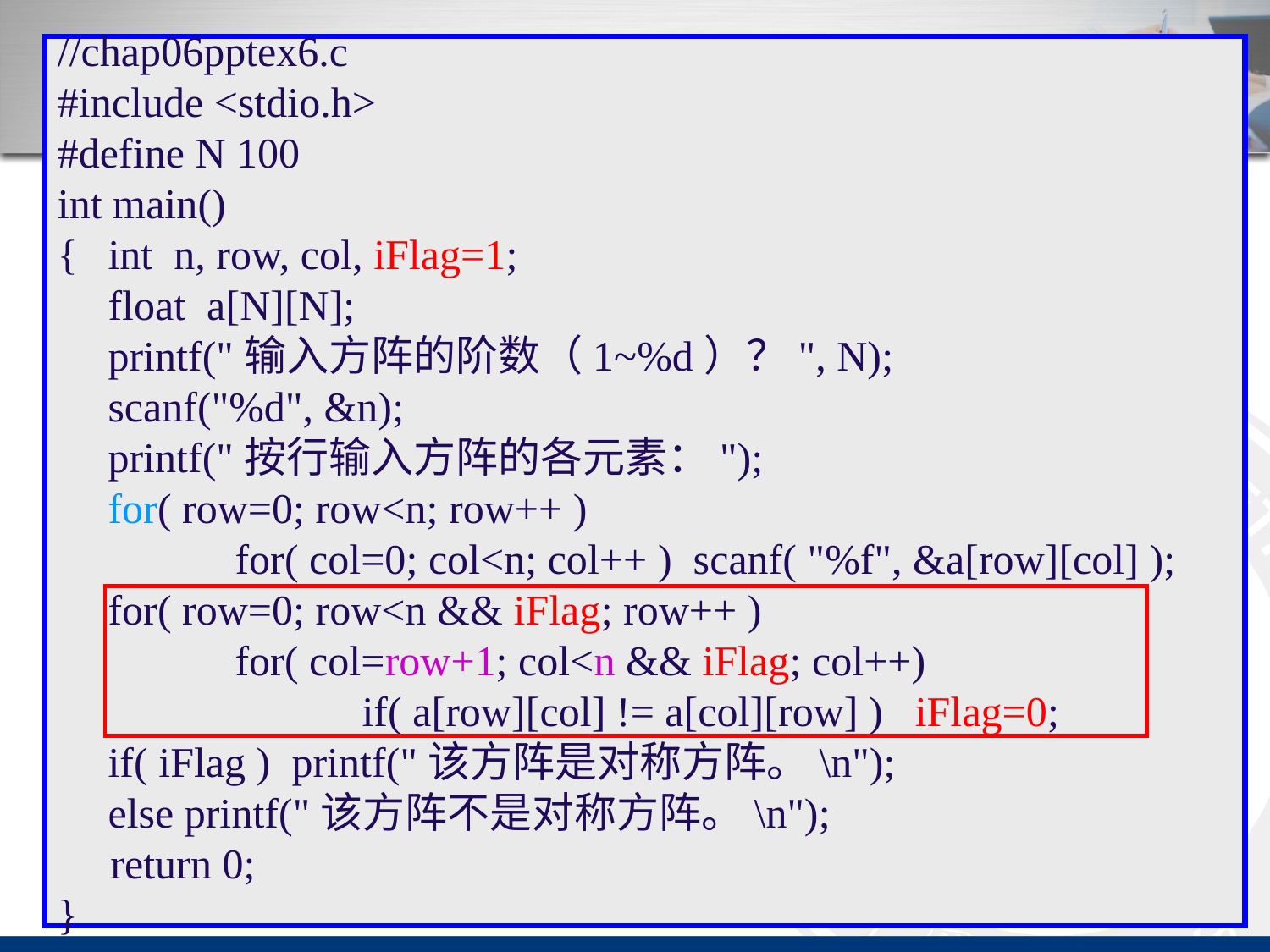

//chap06pptex6.c
#include <stdio.h>
#define N 100
int main()
{	int  n, row, col, iFlag=1;
	float  a[N][N];
	printf("输入方阵的阶数（1~%d）？", N);
	scanf("%d", &n);
	printf("按行输入方阵的各元素：");
	for( row=0; row<n; row++ )
		for( col=0; col<n; col++ )  scanf( "%f", &a[row][col] );
	for( row=0; row<n && iFlag; row++ )
		for( col=row+1; col<n && iFlag; col++)
			if( a[row][col] != a[col][row] )   iFlag=0;
	if( iFlag )  printf("该方阵是对称方阵。\n");
	else printf("该方阵不是对称方阵。\n");
     return 0;
}
# 数组应用举例